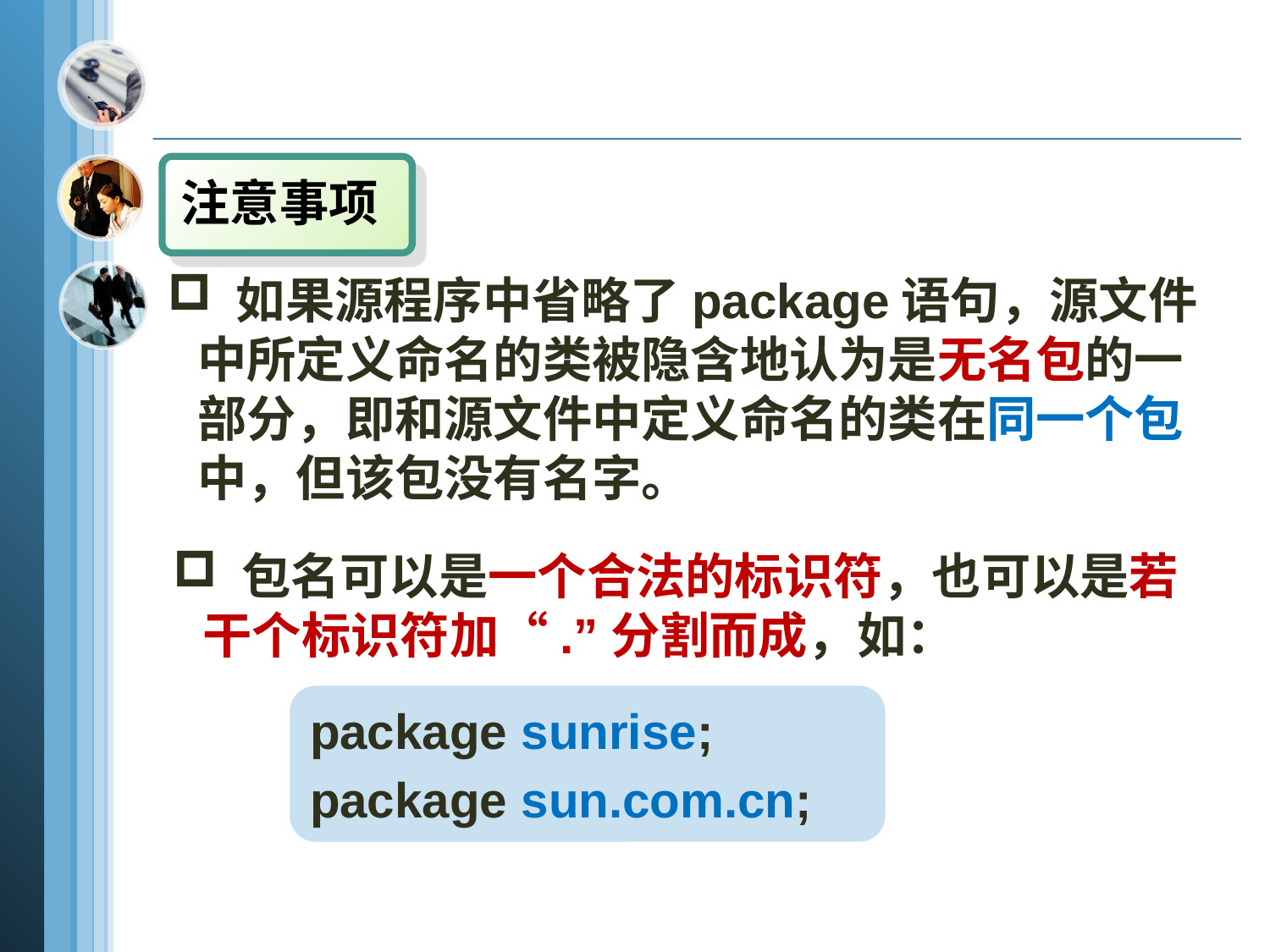

注意事项
 如果源程序中省略了package语句，源文件中所定义命名的类被隐含地认为是无名包的一部分，即和源文件中定义命名的类在同一个包中，但该包没有名字。
 包名可以是一个合法的标识符，也可以是若干个标识符加“.”分割而成，如：
package sunrise;
package sun.com.cn;